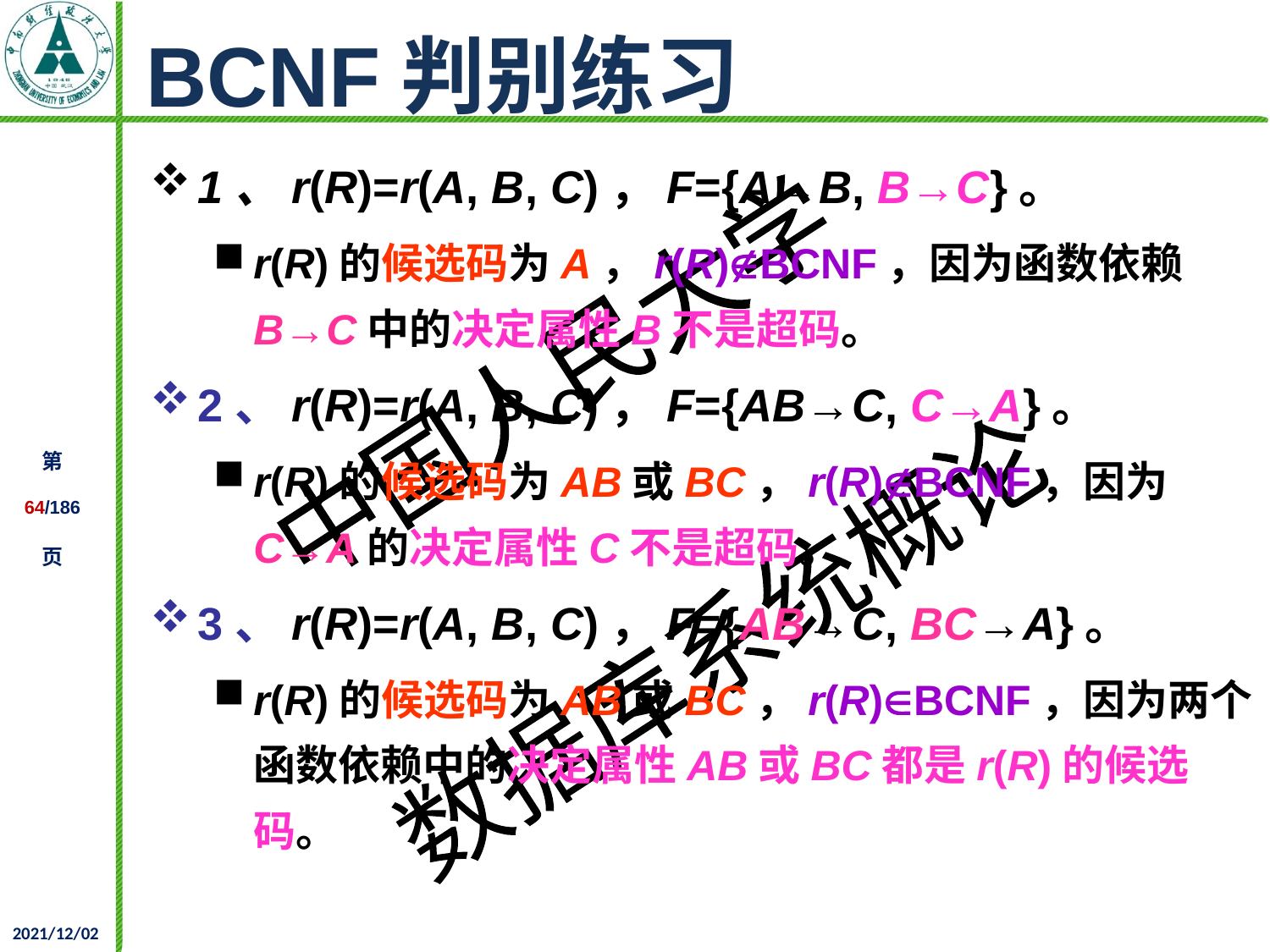

# BCNF判别练习
1、r(R)=r(A, B, C)，F={A→B, B→C}。
r(R)的候选码为A，r(R)∉BCNF，因为函数依赖B→C中的决定属性B不是超码。
2、r(R)=r(A, B, C)，F={AB→C, C→A}。
r(R)的候选码为AB或BC，r(R)∉BCNF，因为C→A的决定属性C不是超码。
3、r(R)=r(A, B, C)，F={AB→C, BC→A}。
r(R)的候选码为AB或BC，r(R)∈BCNF，因为两个函数依赖中的决定属性AB或BC都是r(R)的候选码。
2021/12/02